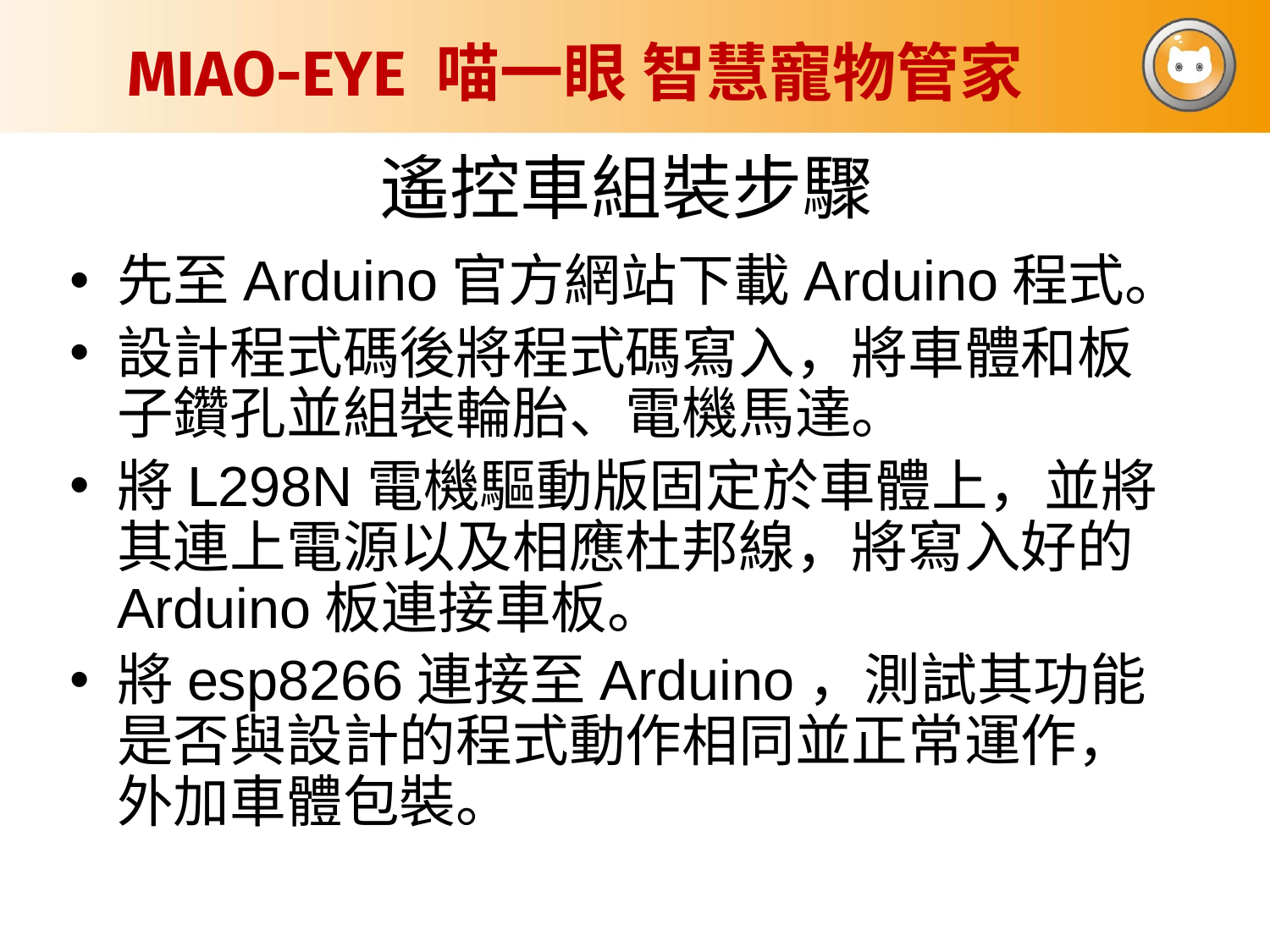

MIAO-EYE 喵一眼 智慧寵物管家
# 遙控車組裝步驟
先至Arduino官方網站下載Arduino程式。
設計程式碼後將程式碼寫入，將車體和板子鑽孔並組裝輪胎、電機馬達。
將L298N電機驅動版固定於車體上，並將其連上電源以及相應杜邦線，將寫入好的Arduino板連接車板。
將esp8266連接至Arduino，測試其功能是否與設計的程式動作相同並正常運作，外加車體包裝。